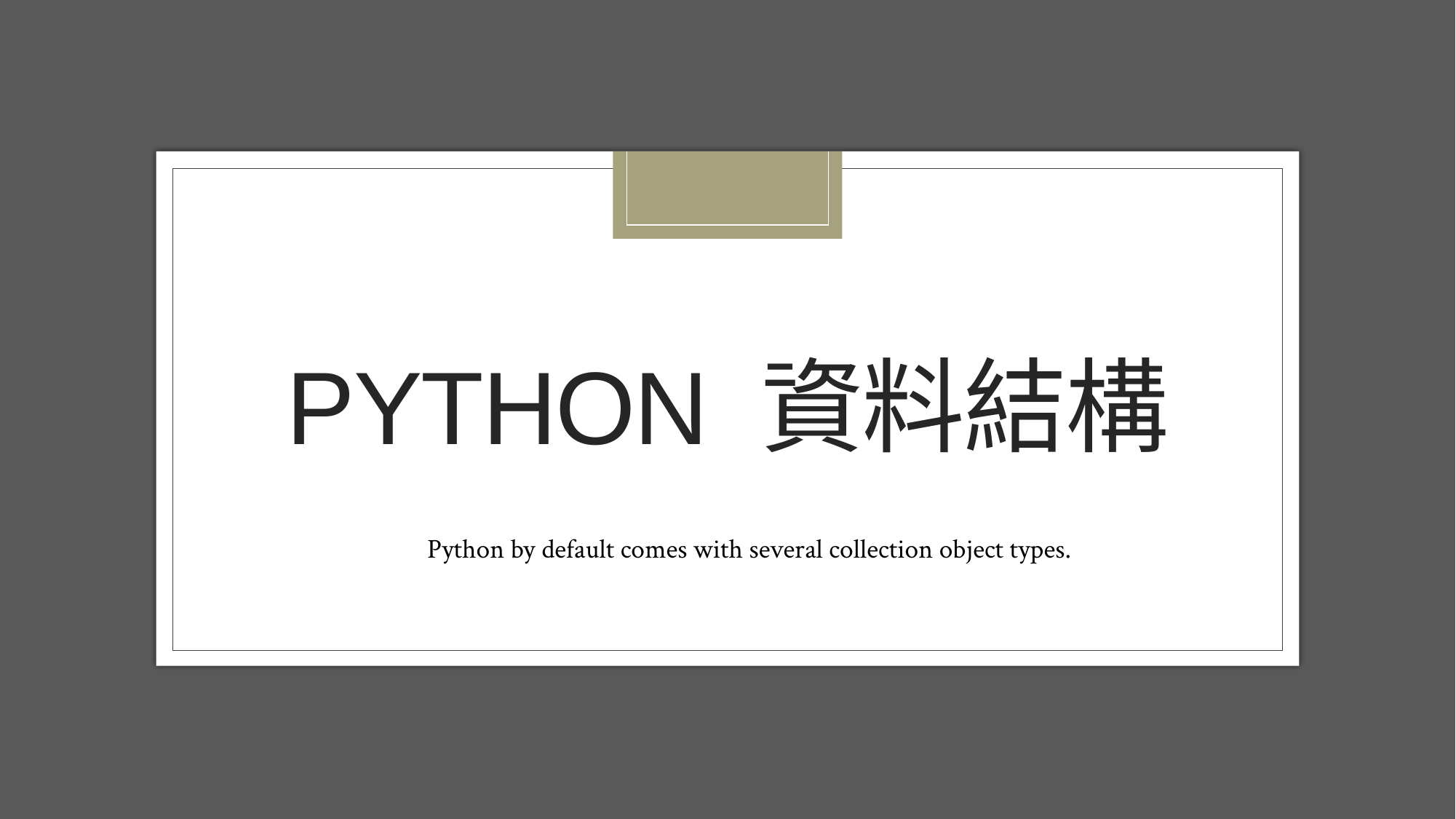

# Python 資料結構
Python by default comes with several collection object types.